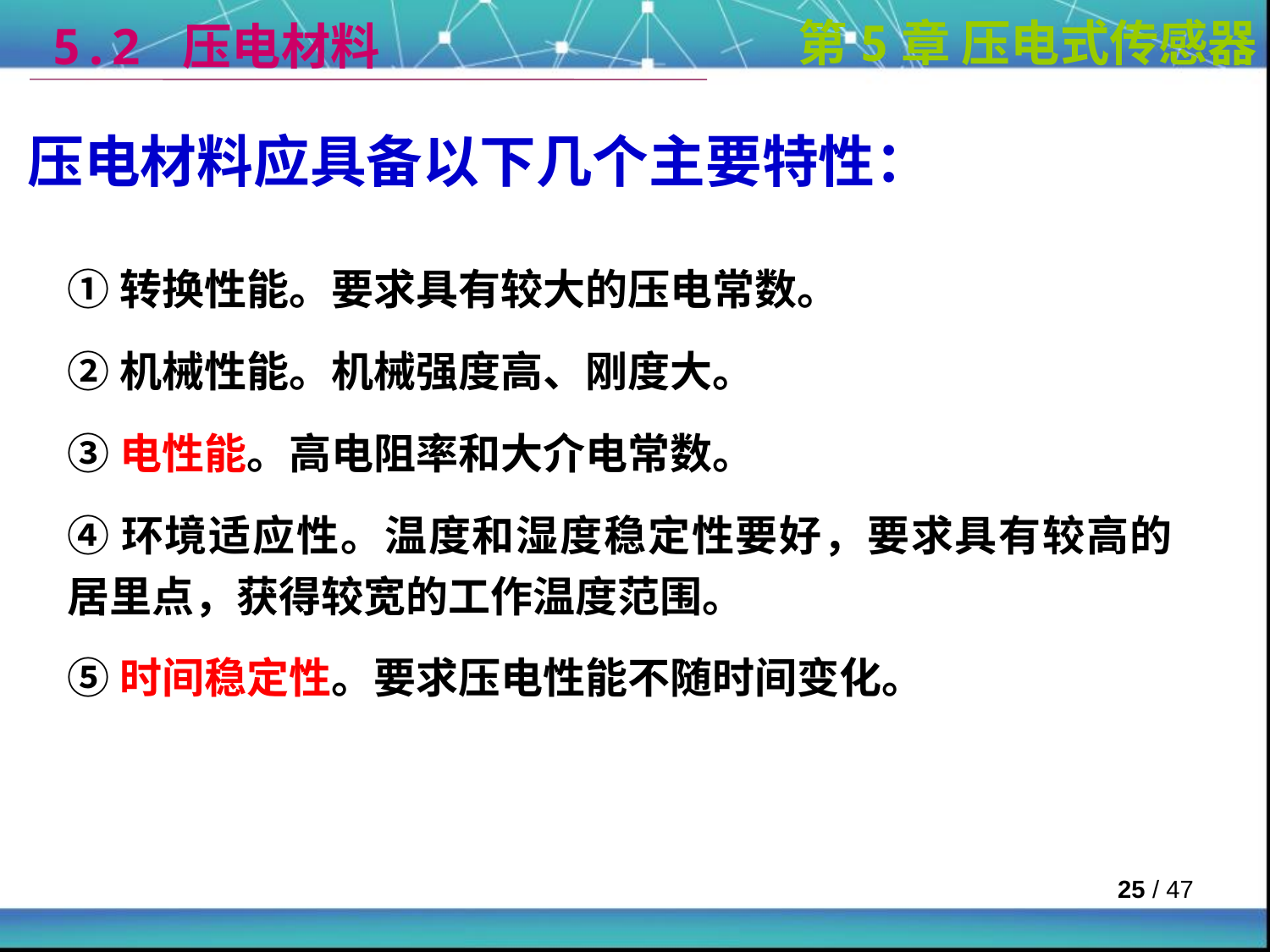

5.2 压电材料
第5章 压电式传感器

压电材料应具备以下几个主要特性：
①转换性能。要求具有较大的压电常数。
②机械性能。机械强度高、刚度大。
③电性能。高电阻率和大介电常数。
④环境适应性。温度和湿度稳定性要好，要求具有较高的居里点，获得较宽的工作温度范围。
⑤时间稳定性。要求压电性能不随时间变化。
25 / 47